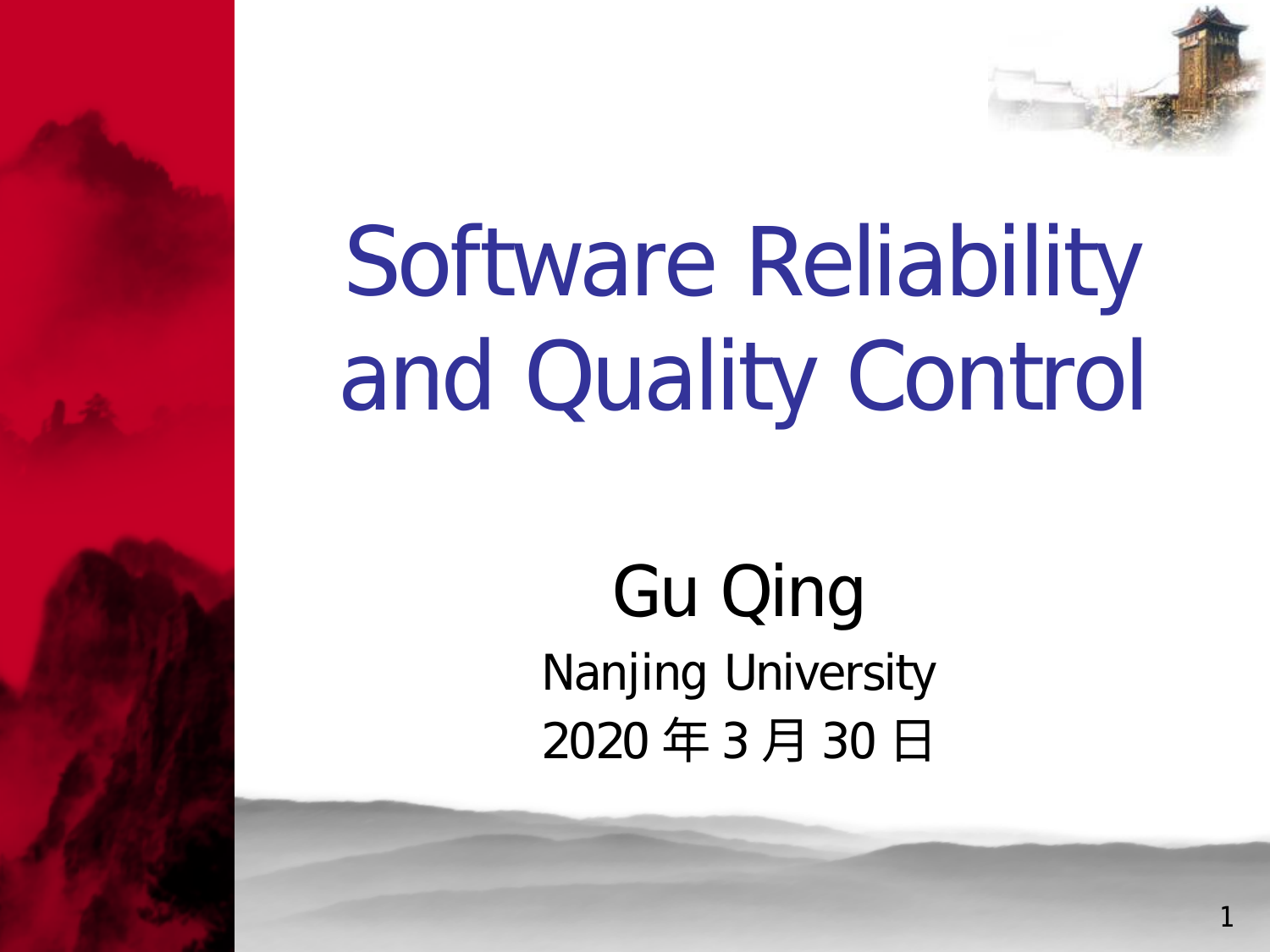

# Software Reliability and Quality Control
Gu Qing
Nanjing University
2020年3月30日
1